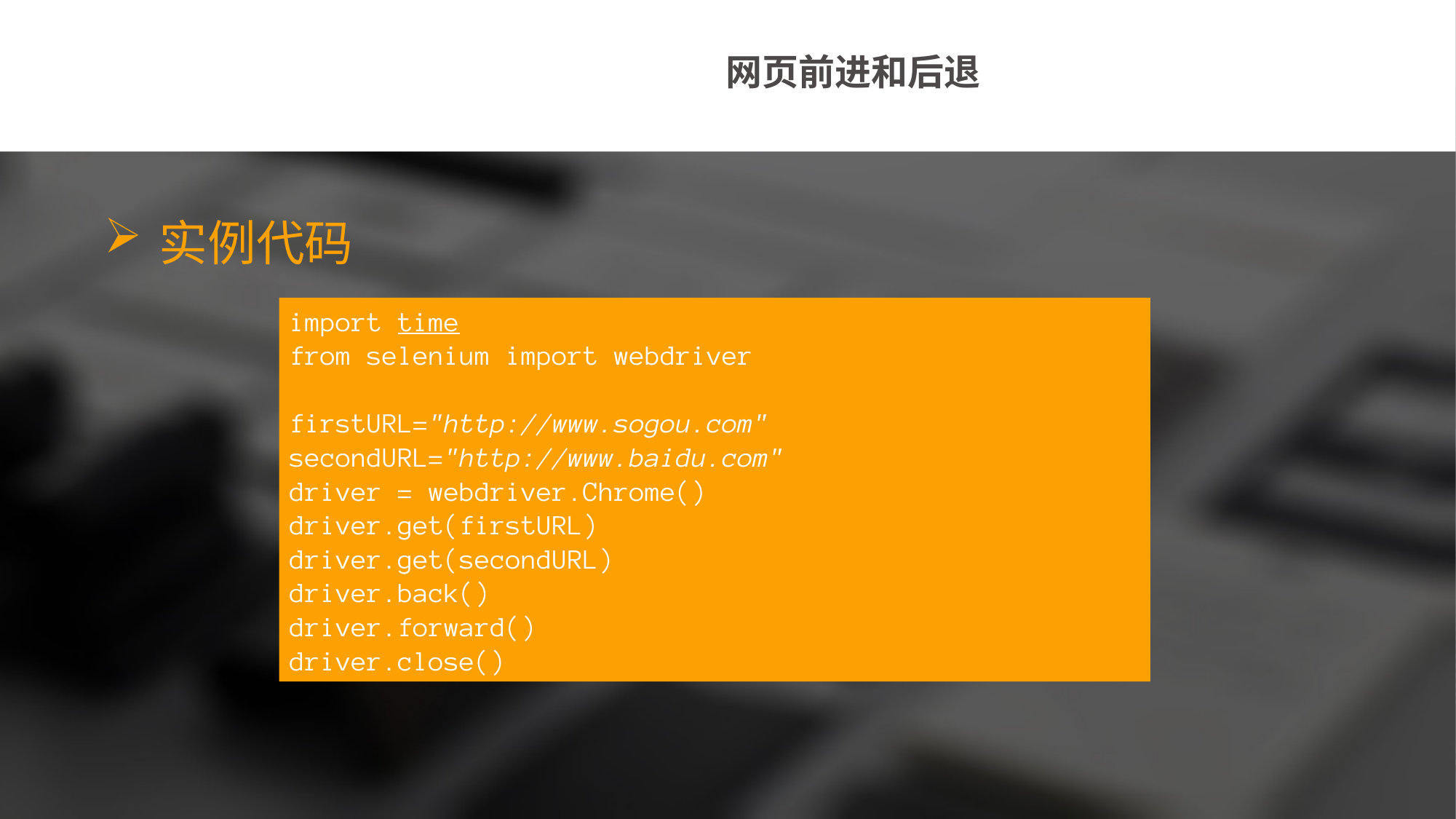

网页前进和后退
实例代码
import time
from selenium import webdriver

firstURL="http://www.sogou.com"
secondURL="http://www.baidu.com"
driver = webdriver.Chrome()
driver.get(firstURL)
driver.get(secondURL)
driver.back()
driver.forward()
driver.close()